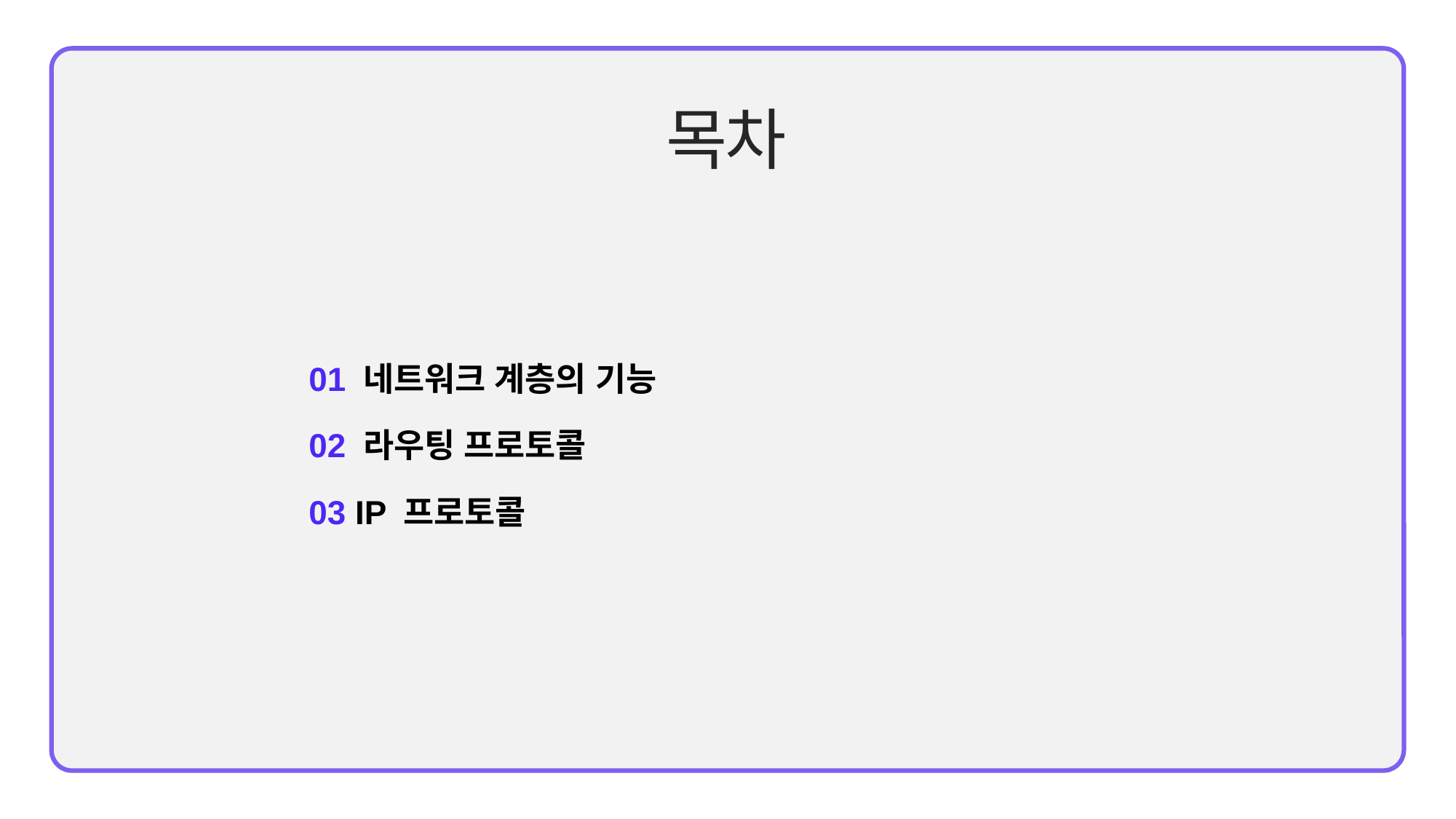

01 네트워크 계층의 기능
02 라우팅 프로토콜
03 IP 프로토콜